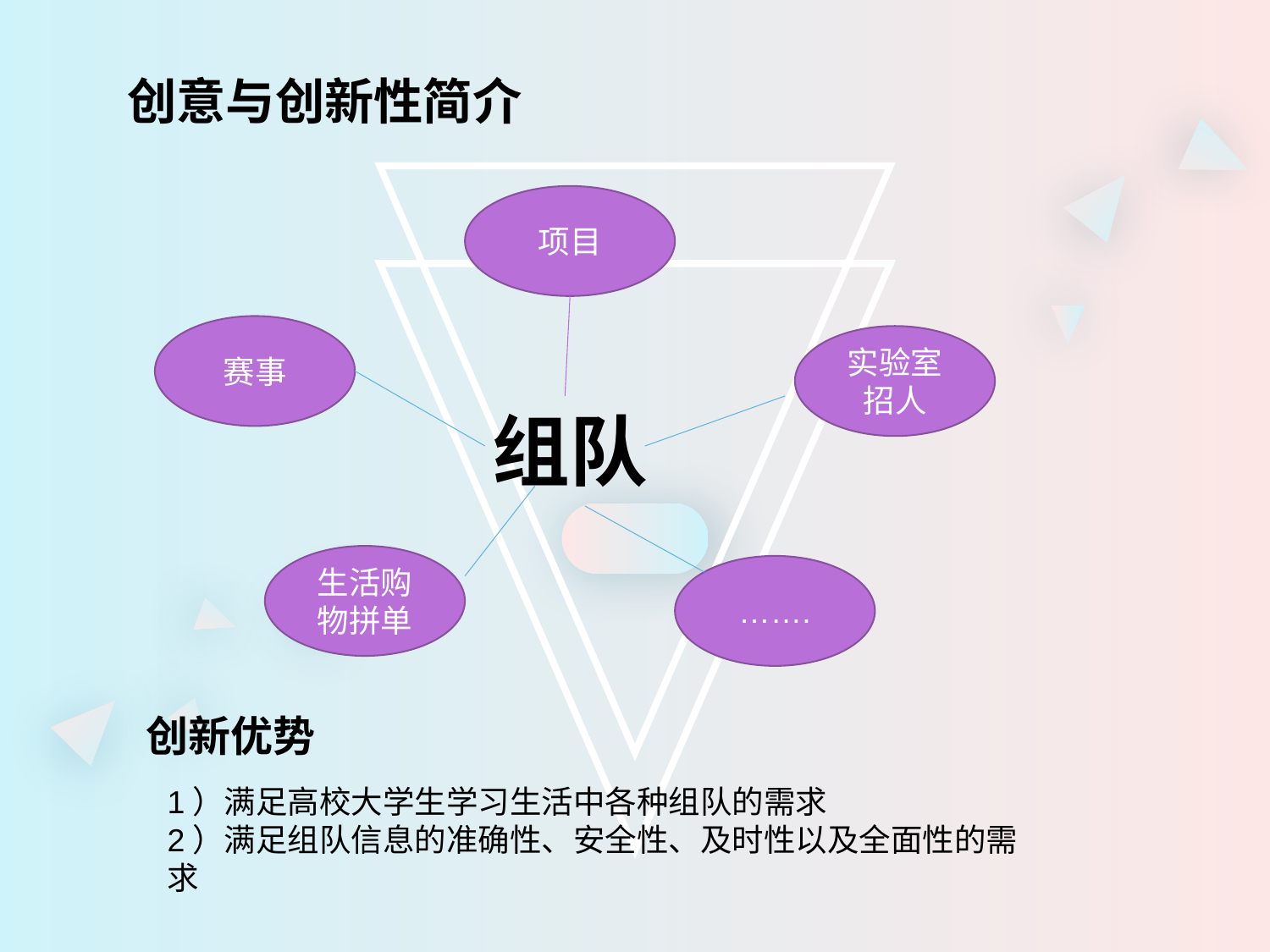

创意与创新性简介
项目
赛事
实验室招人
        组队
#
生活购物拼单
…….
创新优势
1）满足高校大学生学习生活中各种组队的需求
2）满足组队信息的准确性、安全性、及时性以及全面性的需求